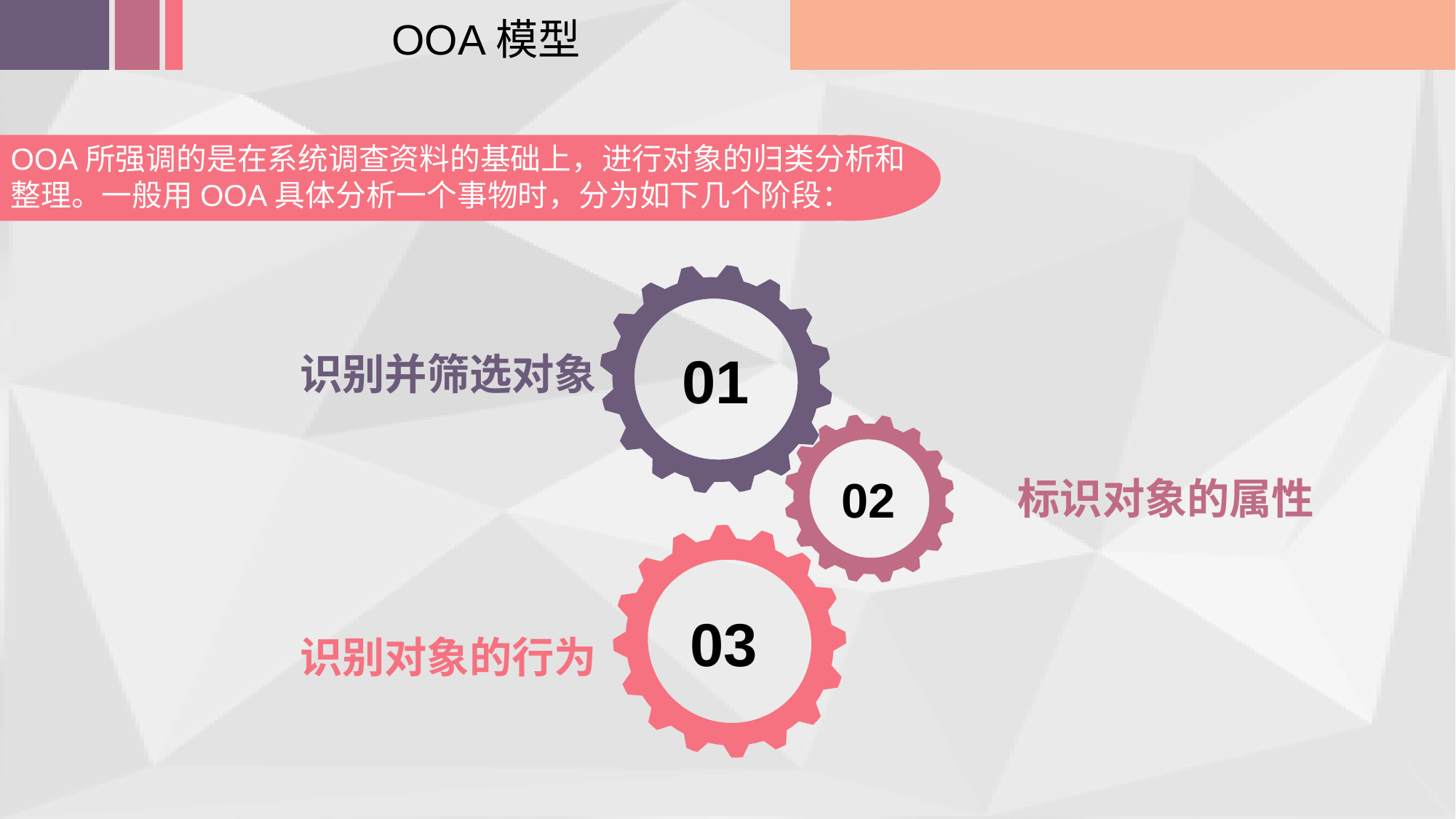

OOA模型
OOA所强调的是在系统调查资料的基础上，进行对象的归类分析和整理。一般用OOA具体分析一个事物时，分为如下几个阶段：

01
          识别并筛选对象

02
    标识对象的属性

03
  识别对象的行为